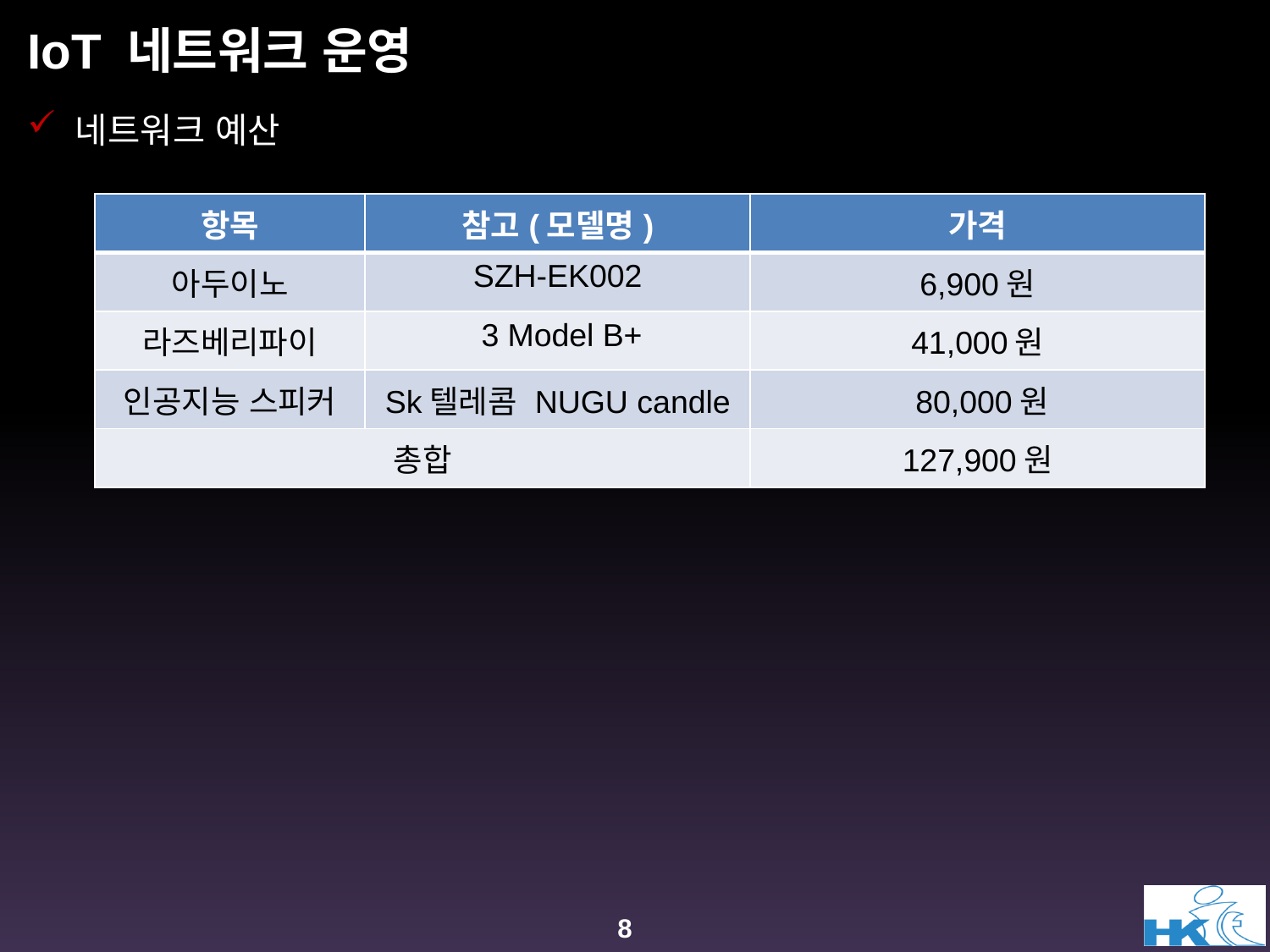

# IoT 네트워크 운영
네트워크 예산
| 항목 | 참고(모델명) | 가격 |
| --- | --- | --- |
| 아두이노 | SZH-EK002 | 6,900원 |
| 라즈베리파이 | 3 Model B+ | 41,000원 |
| 인공지능 스피커 | Sk텔레콤 NUGU candle | 80,000원 |
| 총합 |  | 127,900원 |
8